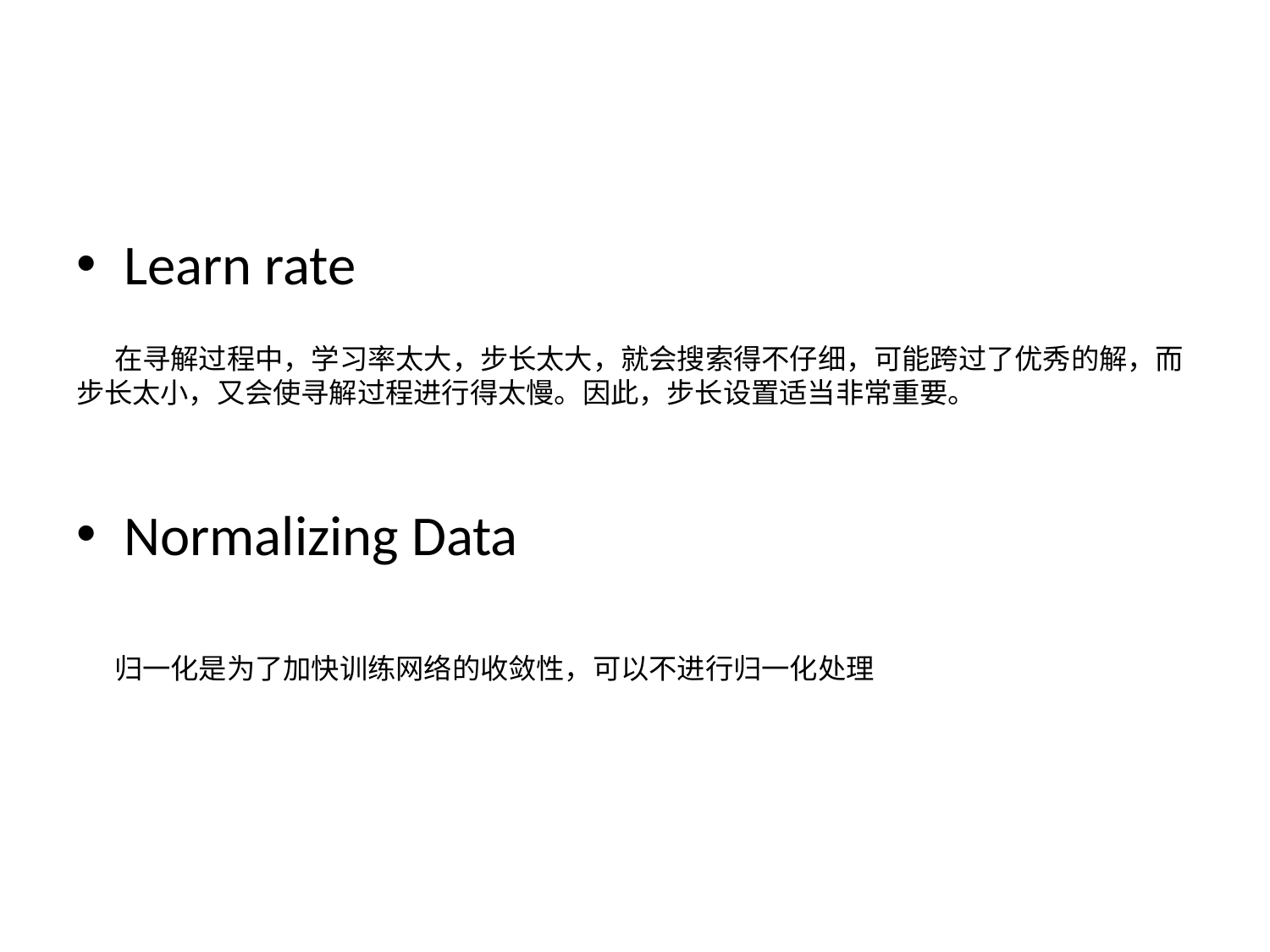

Learn rate

     在寻解过程中，学习率太大，步长太大，就会搜索得不仔细，可能跨过了优秀的解，而步长太小，又会使寻解过程进行得太慢。因此，步长设置适当非常重要。

Normalizing Data

     归一化是为了加快训练网络的收敛性，可以不进行归一化处理